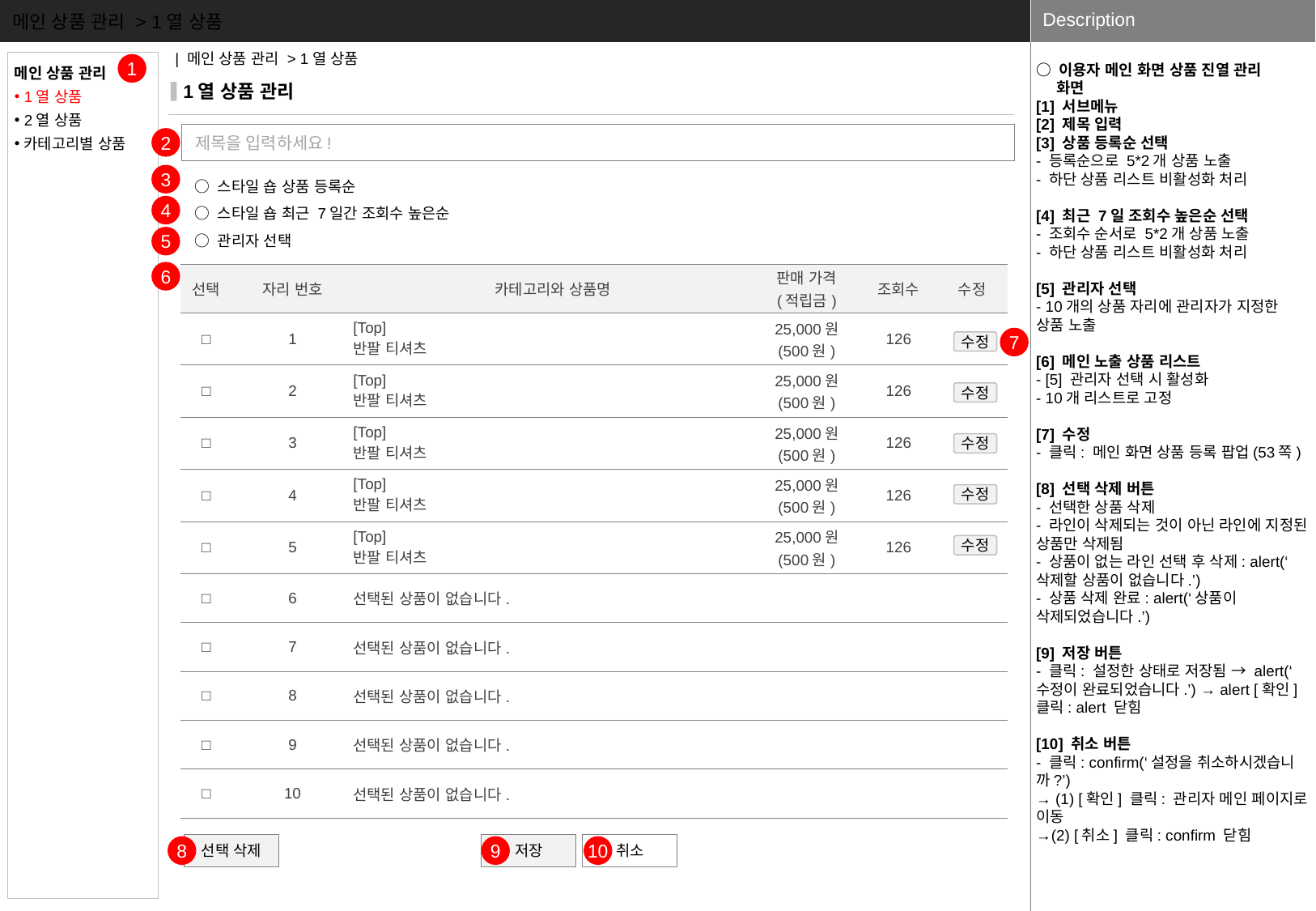

메인 상품 관리 > 1열 상품

○ 이용자 메인 화면 상품 진열 관리
    화면
[1] 서브메뉴
[2] 제목 입력
[3] 상품 등록순 선택
- 등록순으로 5*2개 상품 노출
- 하단 상품 리스트 비활성화 처리

[4] 최근 7일 조회수 높은순 선택
- 조회수 순서로 5*2개 상품 노출
- 하단 상품 리스트 비활성화 처리

[5] 관리자 선택
- 10개의 상품 자리에 관리자가 지정한 상품 노출

[6] 메인 노출 상품 리스트
- [5] 관리자 선택 시 활성화
- 10개 리스트로 고정

[7] 수정
- 클릭: 메인 화면 상품 등록 팝업(53쪽)

[8] 선택 삭제 버튼
- 선택한 상품 삭제
- 라인이 삭제되는 것이 아닌 라인에 지정된 상품만 삭제됨
- 상품이 없는 라인 선택 후 삭제: alert(‘삭제할 상품이 없습니다.’)
- 상품 삭제 완료: alert(‘상품이 삭제되었습니다.’)

[9] 저장 버튼
- 클릭: 설정한 상태로 저장됨 → alert(‘수정이 완료되었습니다.’) → alert [확인] 클릭: alert 닫힘

[10] 취소 버튼
- 클릭: confirm(‘설정을 취소하시겠습니까?’)
→ (1) [확인] 클릭: 관리자 메인 페이지로 이동
→(2) [취소] 클릭: confirm 닫힘
| 메인 상품 관리 > 1열 상품
메인 상품 관리
1열 상품
2열 상품
카테고리별 상품
1
1열 상품 관리

 제목을 입력하세요!
2
○ 스타일 숍 상품 등록순
○ 스타일 숍 최근 7일간 조회수 높은순
○ 관리자 선택
3
4
5
6
| 선택 | 자리 번호 | 카테고리와 상품명 | 판매 가격 (적립금) | 조회수 | 수정 |
| --- | --- | --- | --- | --- | --- |
| □ | 1 | [Top] 반팔 티셔츠 | 25,000원 (500원) | 126 |  |
| □ | 2 | [Top] 반팔 티셔츠 | 25,000원 (500원) | 126 |  |
| □ | 3 | [Top] 반팔 티셔츠 | 25,000원 (500원) | 126 |  |
| □ | 4 | [Top] 반팔 티셔츠 | 25,000원 (500원) | 126 |  |
| □ | 5 | [Top] 반팔 티셔츠 | 25,000원 (500원) | 126 |  |
| □ | 6 | 선택된 상품이 없습니다. |  |  |  |
| □ | 7 | 선택된 상품이 없습니다. |  |  |  |
| □ | 8 | 선택된 상품이 없습니다. |  |  |  |
| □ | 9 | 선택된 상품이 없습니다. |  |  |  |
| □ | 10 | 선택된 상품이 없습니다. |  |  |  |
7
수정
수정
수정
수정
수정
선택 삭제
저장
취소
8
9
10